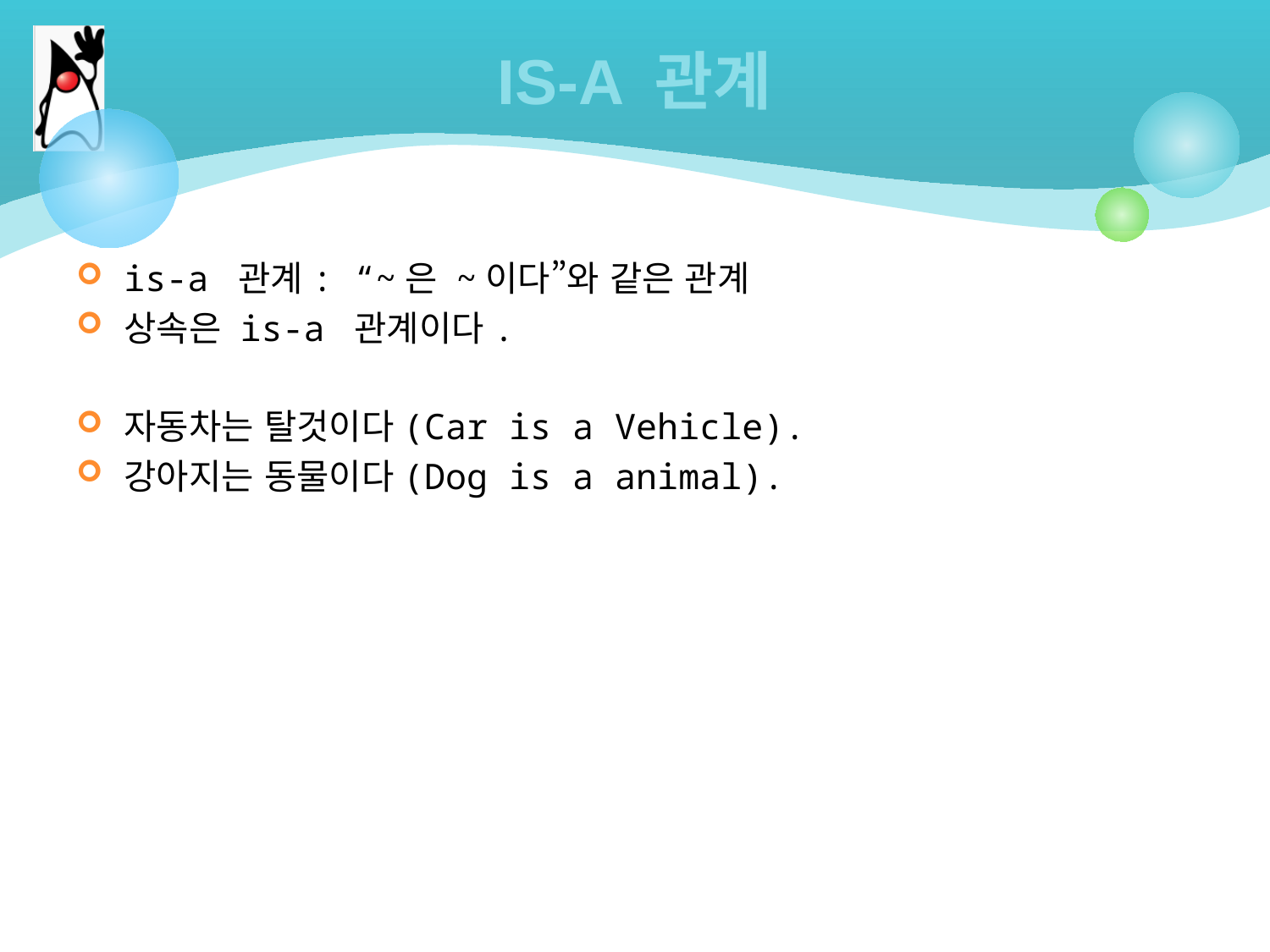

# IS-A 관계
is-a 관계: “~은 ~이다”와 같은 관계
상속은 is-a 관계이다.

자동차는 탈것이다(Car is a Vehicle).
강아지는 동물이다(Dog is a animal).